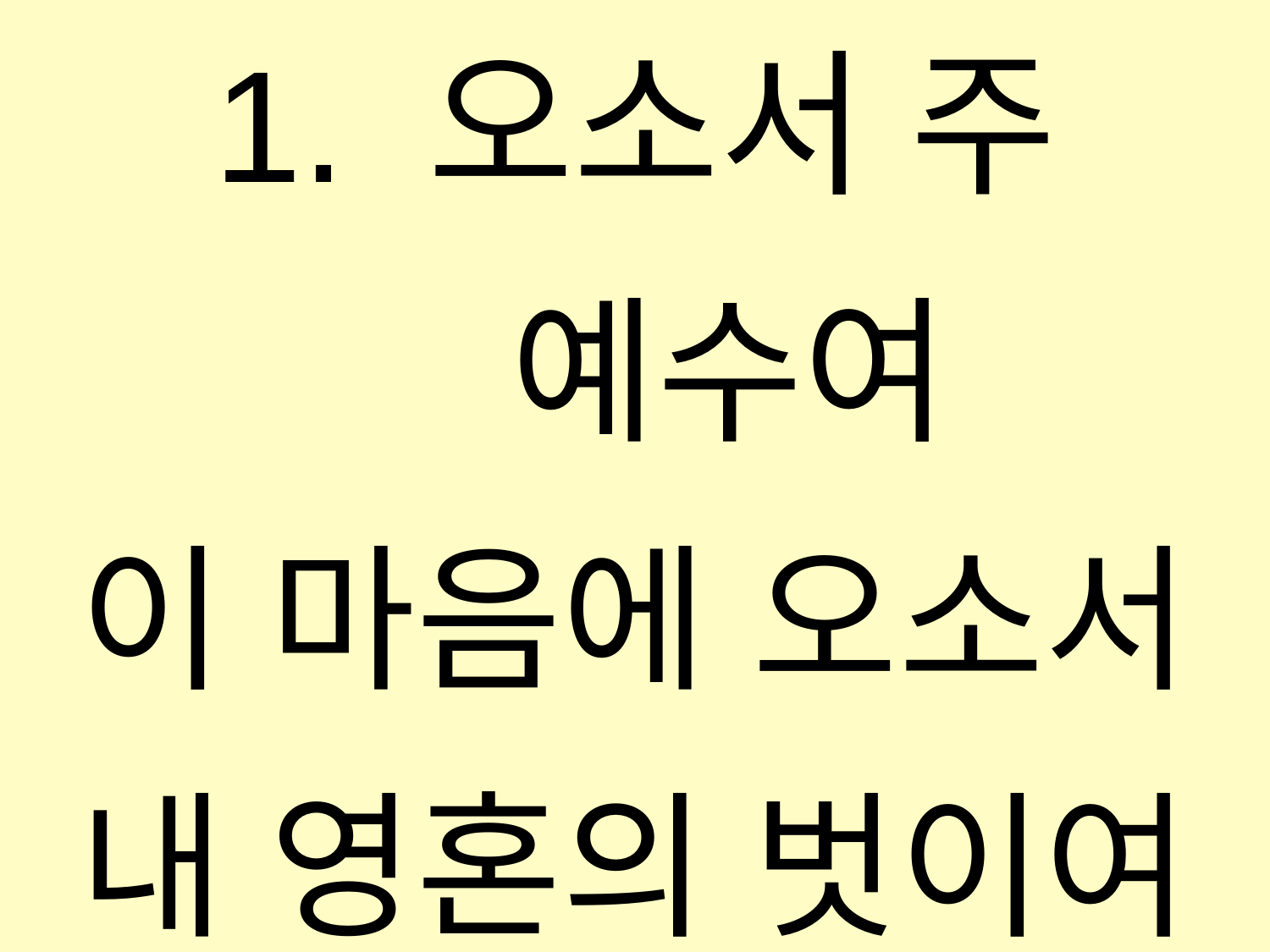

1. 오소서 주 예수여
이 마음에 오소서
내 영혼의 벗이여
언제 오시렵니까